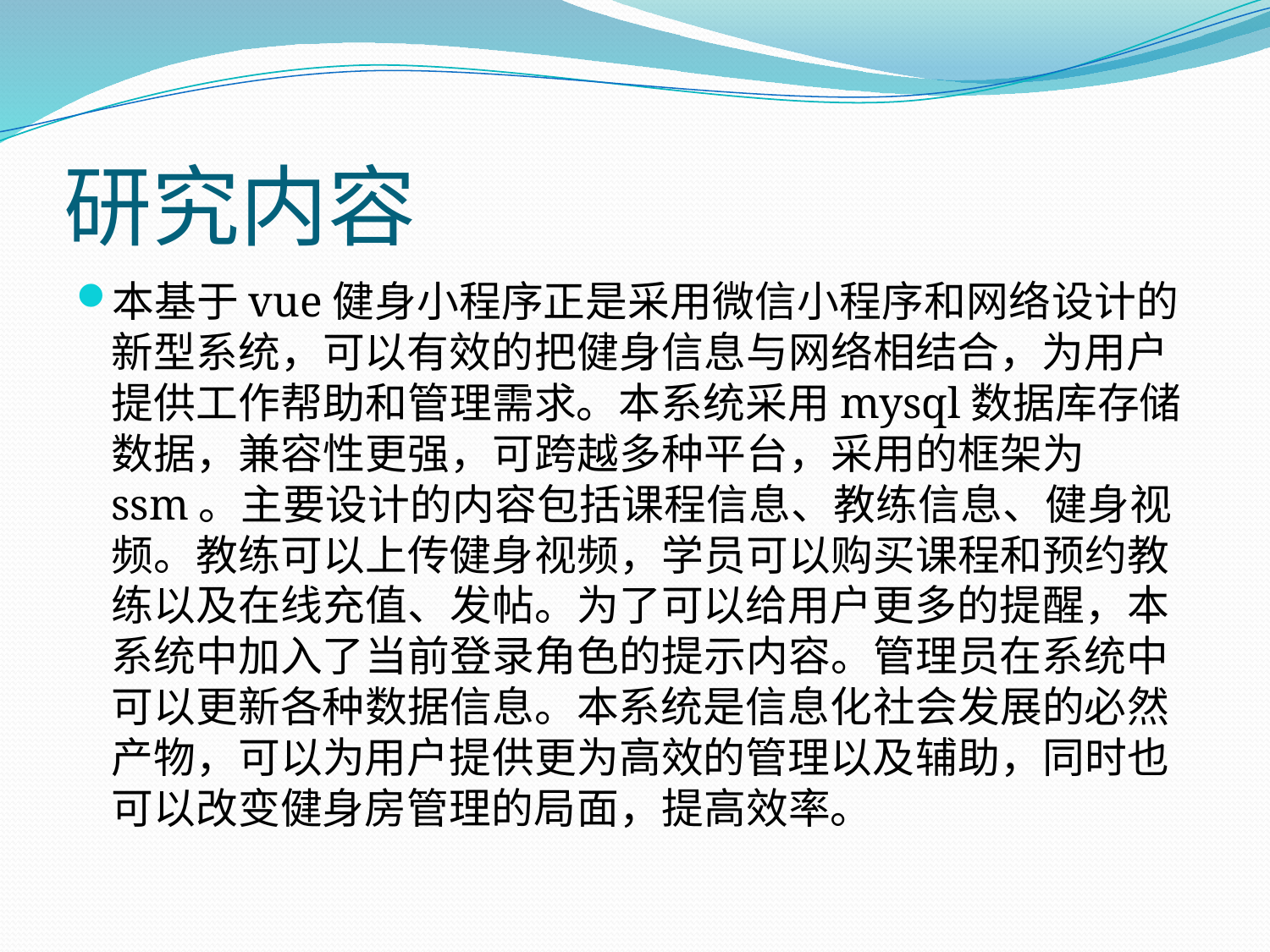

# 研究内容
本基于vue健身小程序正是采用微信小程序和网络设计的新型系统，可以有效的把健身信息与网络相结合，为用户提供工作帮助和管理需求。本系统采用mysql数据库存储数据，兼容性更强，可跨越多种平台，采用的框架为ssm。主要设计的内容包括课程信息、教练信息、健身视频。教练可以上传健身视频，学员可以购买课程和预约教练以及在线充值、发帖。为了可以给用户更多的提醒，本系统中加入了当前登录角色的提示内容。管理员在系统中可以更新各种数据信息。本系统是信息化社会发展的必然产物，可以为用户提供更为高效的管理以及辅助，同时也可以改变健身房管理的局面，提高效率。